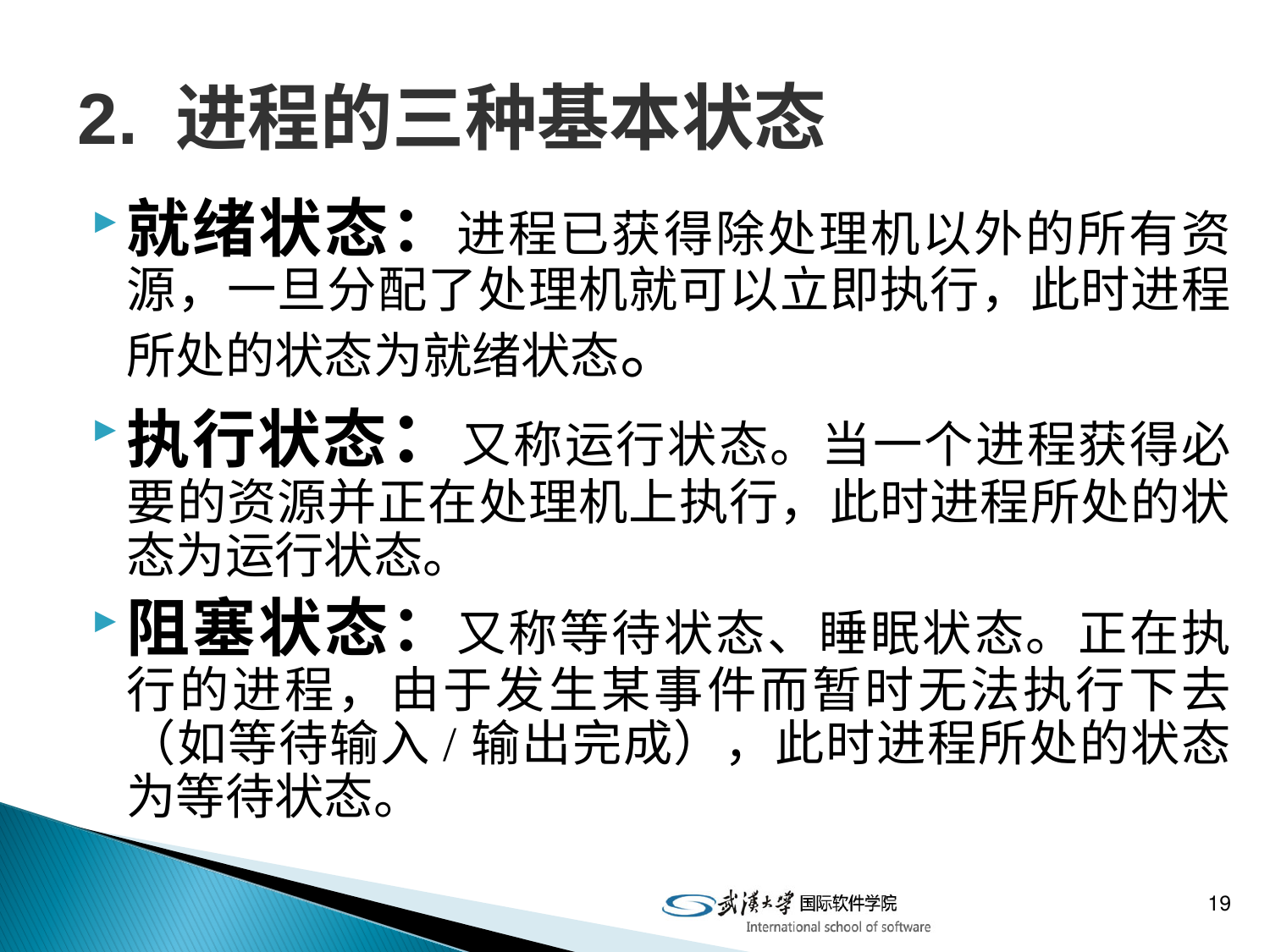

# 2. 进程的三种基本状态
就绪状态：进程已获得除处理机以外的所有资源，一旦分配了处理机就可以立即执行，此时进程所处的状态为就绪状态。
执行状态：又称运行状态。当一个进程获得必要的资源并正在处理机上执行，此时进程所处的状态为运行状态。
阻塞状态：又称等待状态、睡眠状态。正在执行的进程，由于发生某事件而暂时无法执行下去（如等待输入/输出完成），此时进程所处的状态为等待状态。